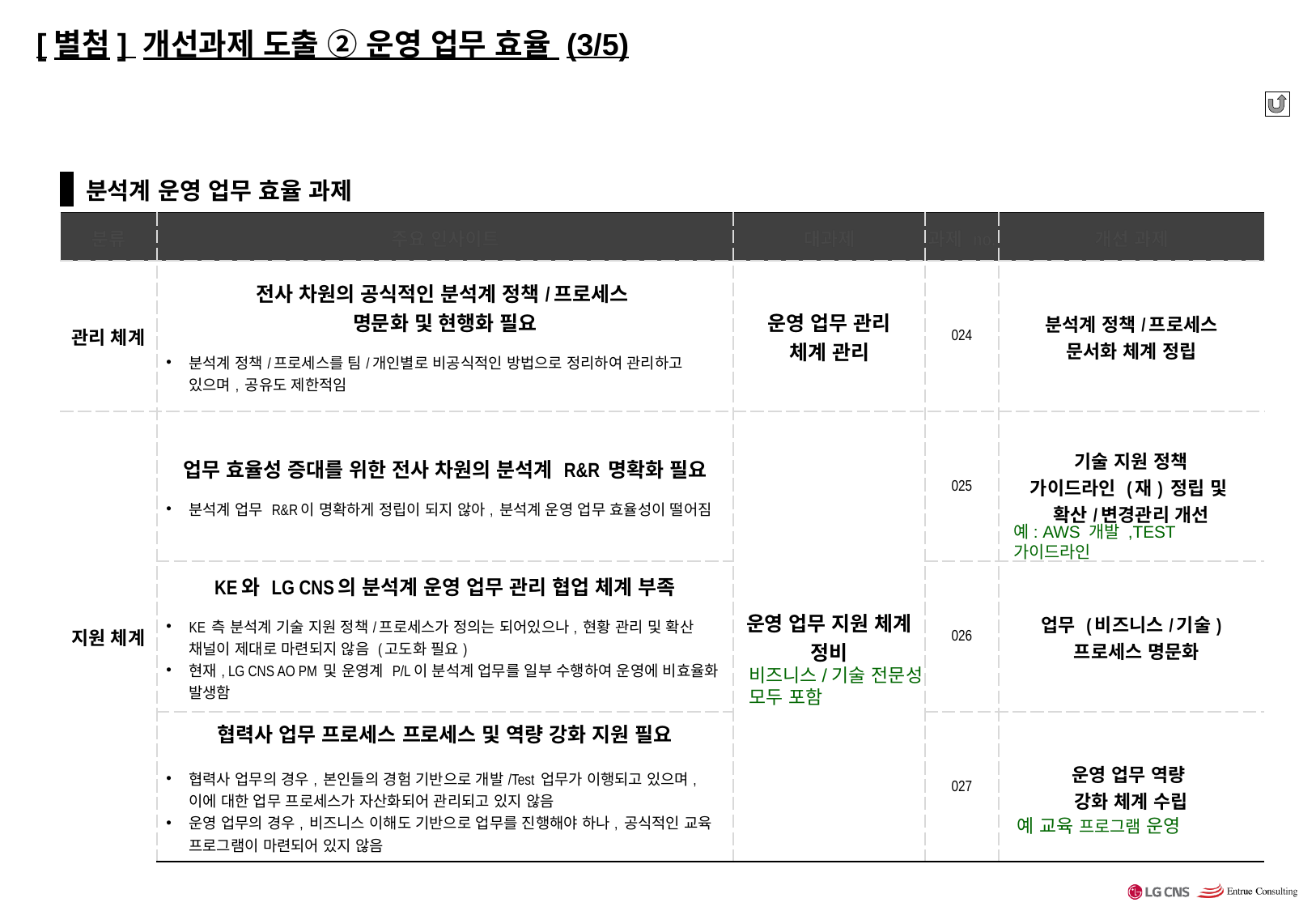

# [별첨] 개선과제 도출 ② 운영 업무 효율 (3/5)

   분석계 데이터 거버넌스_KE
   분석계 운영 업무 효율 과제
| 분류 | 주요 인사이트 | 대과제 | 과제 no. | 개선 과제 |
| --- | --- | --- | --- | --- |
| 관리 체계 | 전사 차원의 공식적인 분석계 정책/프로세스 명문화 및 현행화 필요 분석계 정책/프로세스를 팀/개인별로 비공식적인 방법으로 정리하여 관리하고 있으며, 공유도 제한적임 | 운영 업무 관리 체계 관리 | 024 | 분석계 정책/프로세스 문서화 체계 정립 |
| 지원 체계 | 업무 효율성 증대를 위한 전사 차원의 분석계 R&R 명확화 필요 분석계 업무 R&R이 명확하게 정립이 되지 않아, 분석계 운영 업무 효율성이 떨어짐 | 운영 업무 지원 체계 정비 | 025 | 기술 지원 정책 가이드라인 (재) 정립 및 확산/변경관리 개선 |
| 운영 업무 체계 | KE와 LG CNS의 분석계 운영 업무 관리 협업 체계 부족 KE 측 분석계 기술 지원 정책/프로세스가 정의는 되어있으나, 현황 관리 및 확산 채널이 제대로 마련되지 않음 (고도화 필요) 현재, LG CNS AO PM 및 운영계 P/L이 분석계 업무를 일부 수행하여 운영에 비효율화 발생함 | 분석계 운영업무 R&R/체계 정비 | 026 | 업무 (비즈니스/기술) 프로세스 명문화 |
|  | 협력사 업무 프로세스 프로세스 및 역량 강화 지원 필요 협력사 업무의 경우, 본인들의 경험 기반으로 개발/Test 업무가 이행되고 있으며, 이에 대한 업무 프로세스가 자산화되어 관리되고 있지 않음 운영 업무의 경우, 비즈니스 이해도 기반으로 업무를 진행해야 하나, 공식적인 교육 프로그램이 마련되어 있지 않음 |  | 027 | 운영 업무 역량 강화 체계 수립 |
예: AWS 개발 ,TEST 가이드라인
비즈니스/기술 전문성 모두 포함
예 교육 프로그램 운영